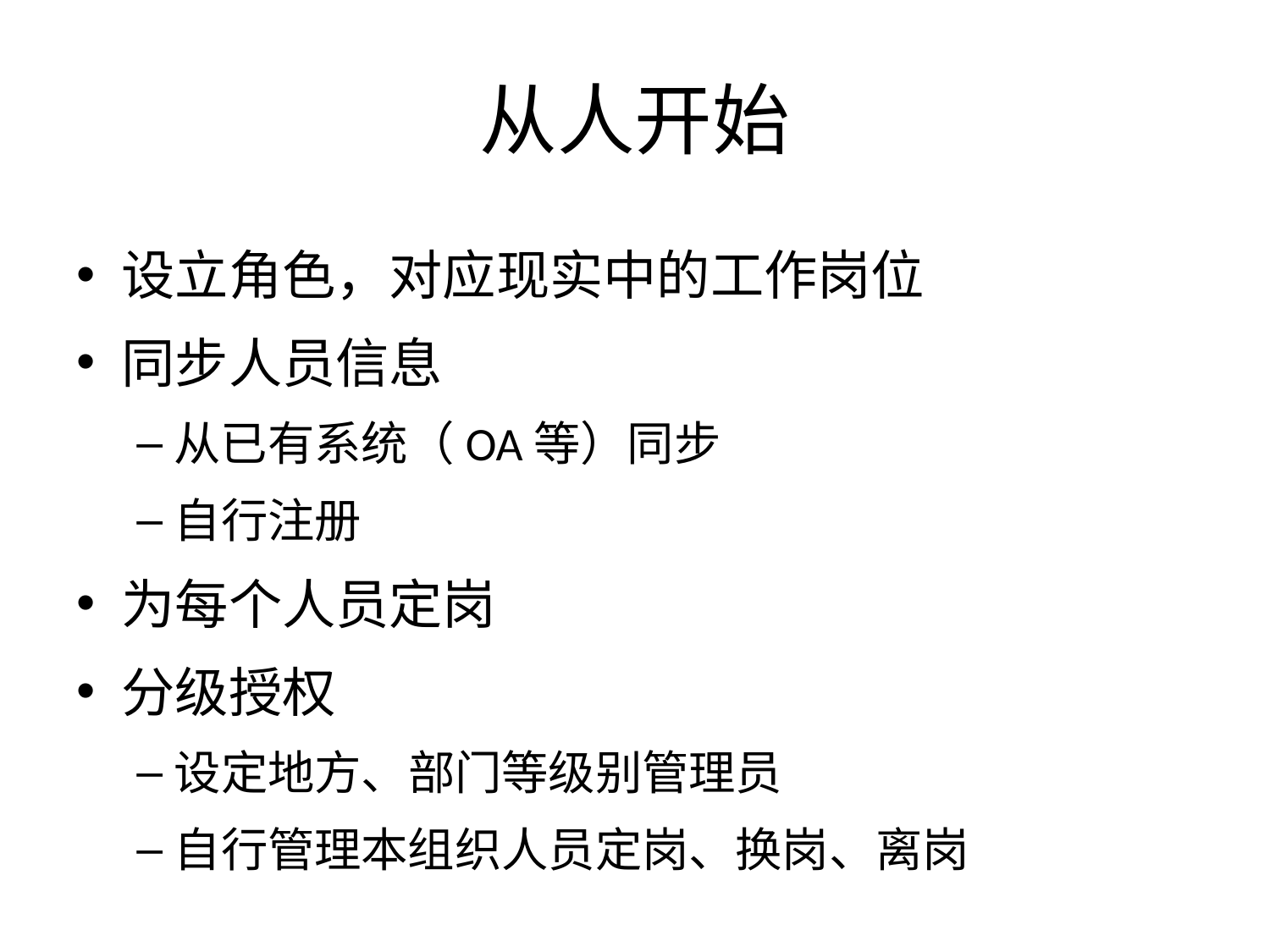

# 从人开始
设立角色，对应现实中的工作岗位
同步人员信息
从已有系统（OA等）同步
自行注册
为每个人员定岗
分级授权
设定地方、部门等级别管理员
自行管理本组织人员定岗、换岗、离岗